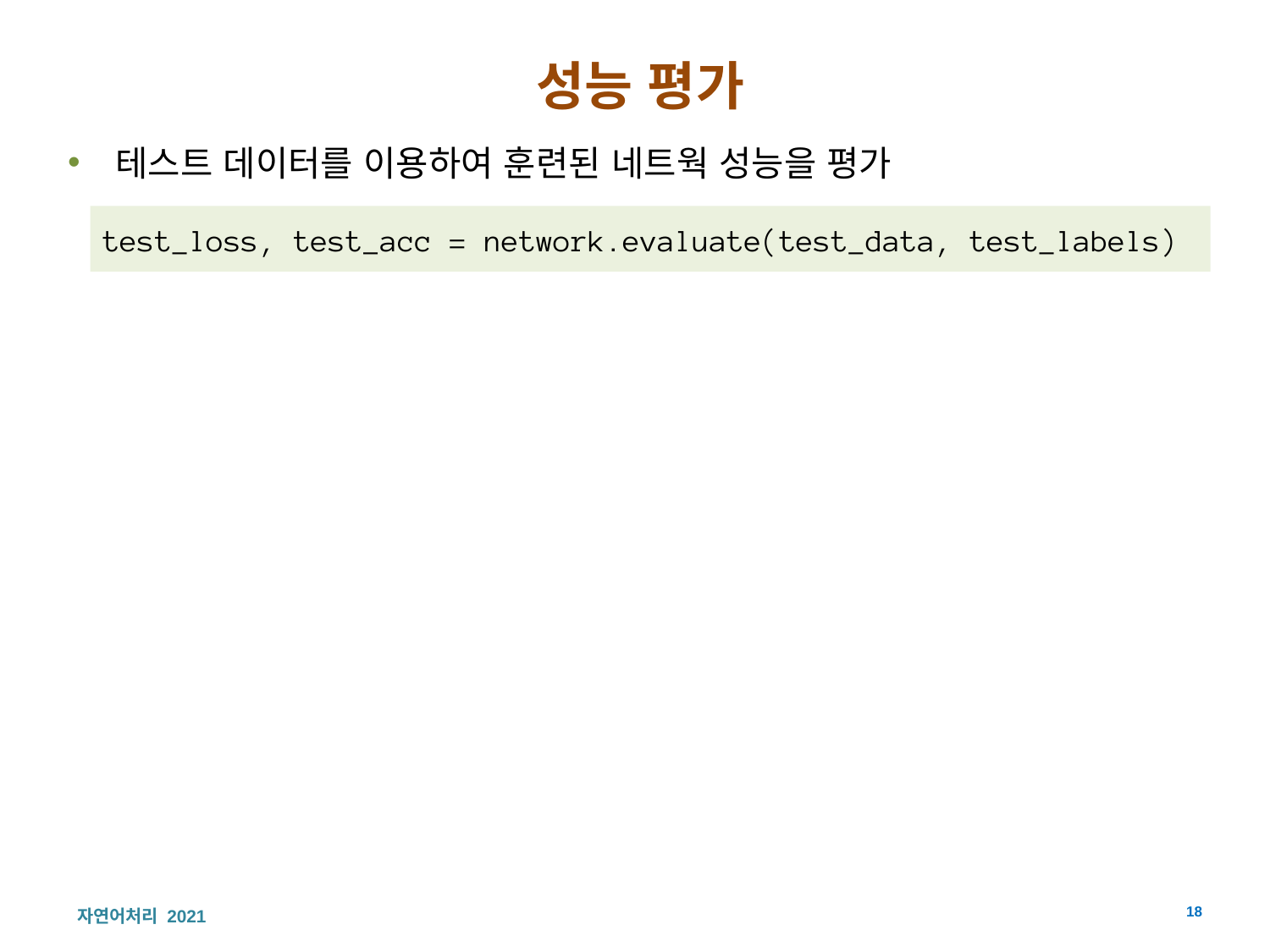

# 성능 평가
테스트 데이터를 이용하여 훈련된 네트웍 성능을 평가

test_loss, test_acc = network.evaluate(test_data, test_labels)